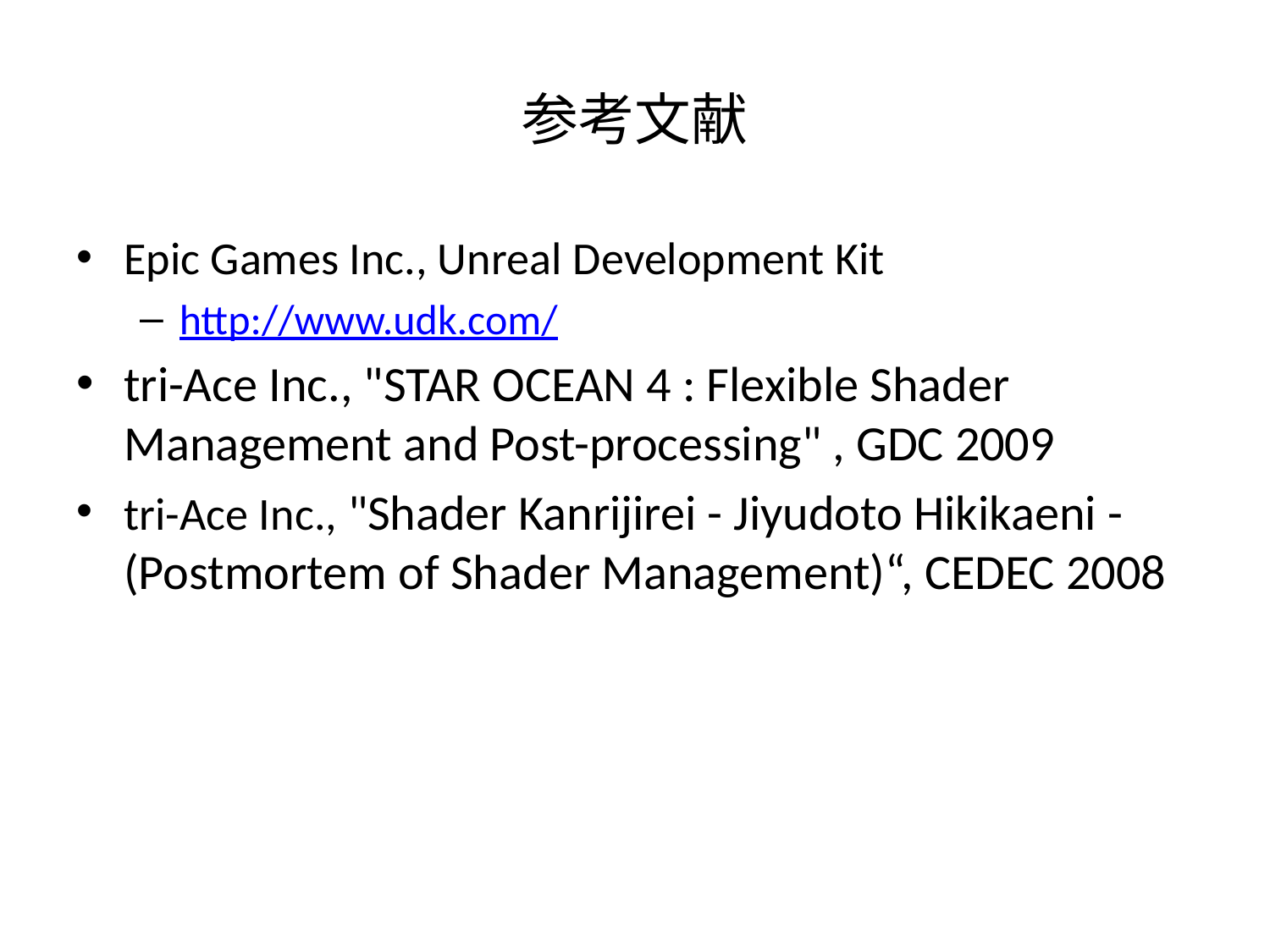

# 参考文献
Epic Games Inc., Unreal Development Kit
http://www.udk.com/
tri-Ace Inc., "STAR OCEAN 4 : Flexible Shader Management and Post-processing" , GDC 2009
tri-Ace Inc., "Shader Kanrijirei - Jiyudoto Hikikaeni - (Postmortem of Shader Management)“, CEDEC 2008